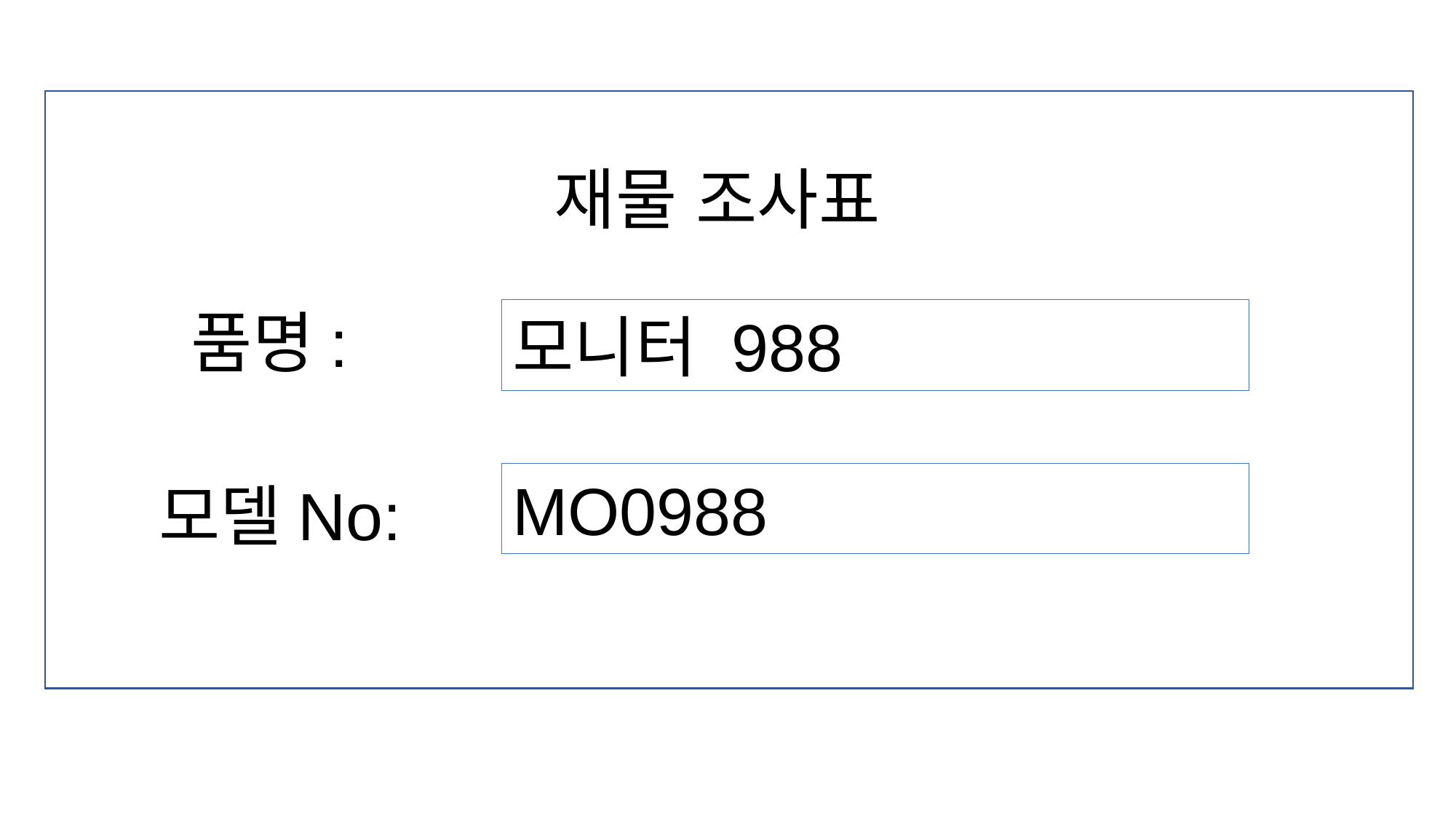

재물 조사표
품명:
모니터 988
MO0988
모델No: